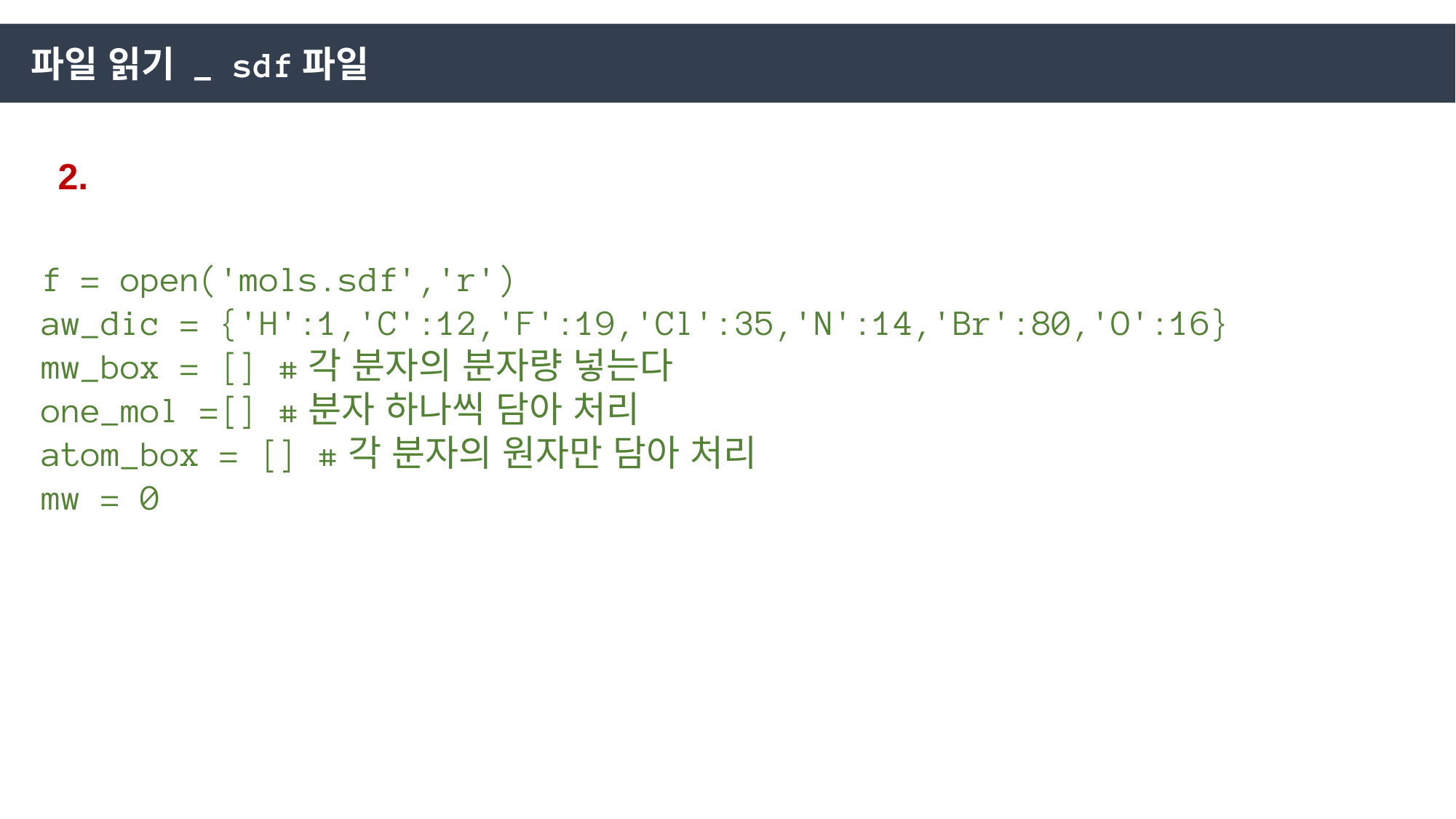

파일 읽기 _ sdf파일
2.
f = open('mols.sdf','r')
aw_dic = {'H':1,'C':12,'F':19,'Cl':35,'N':14,'Br':80,'O':16}
mw_box = [] #각 분자의 분자량 넣는다
one_mol =[] #분자 하나씩 담아 처리
atom_box = [] #각 분자의 원자만 담아 처리
mw = 0